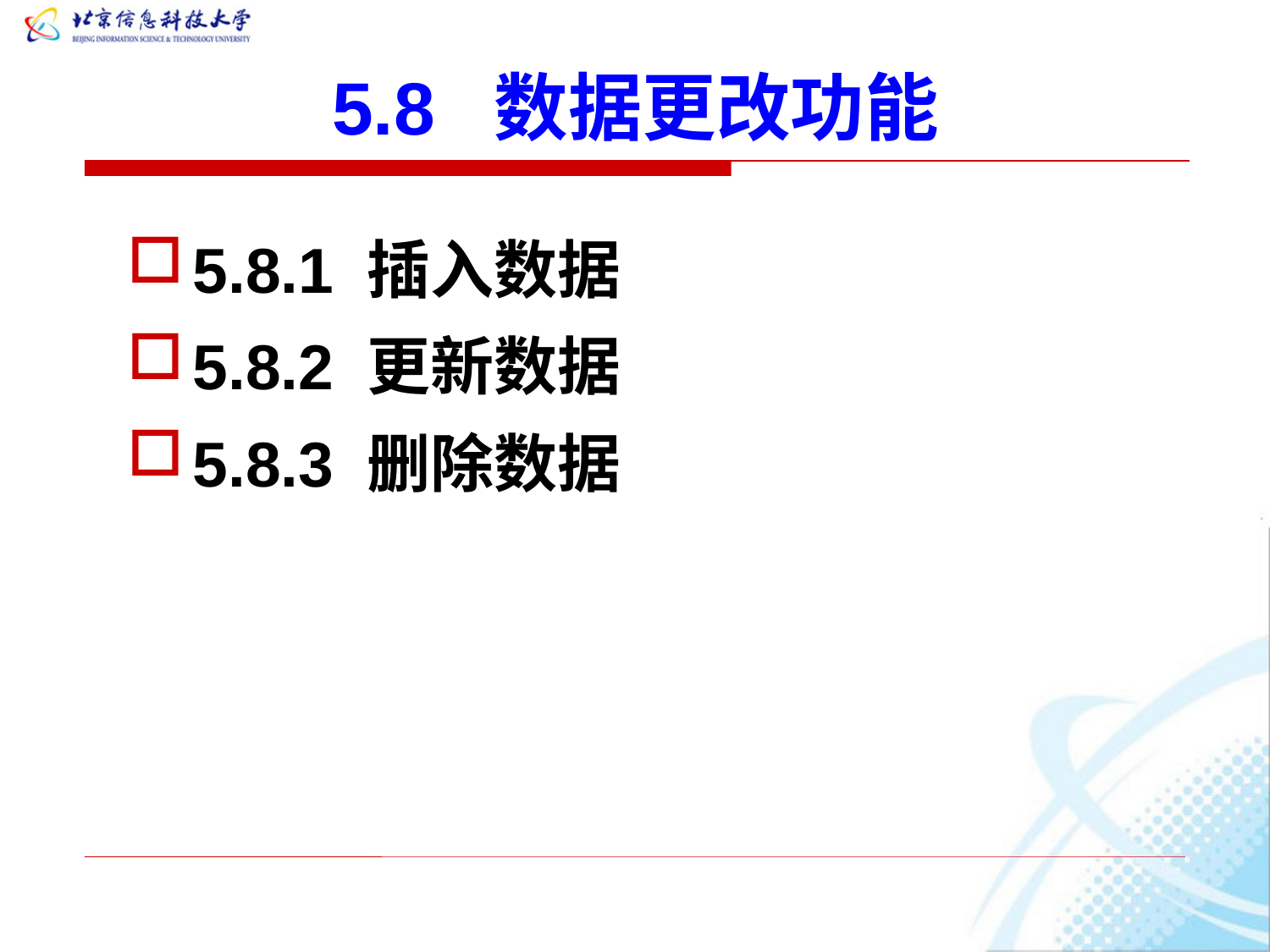

# 5.8  数据更改功能
5.8.1 插入数据
5.8.2 更新数据
5.8.3 删除数据

141